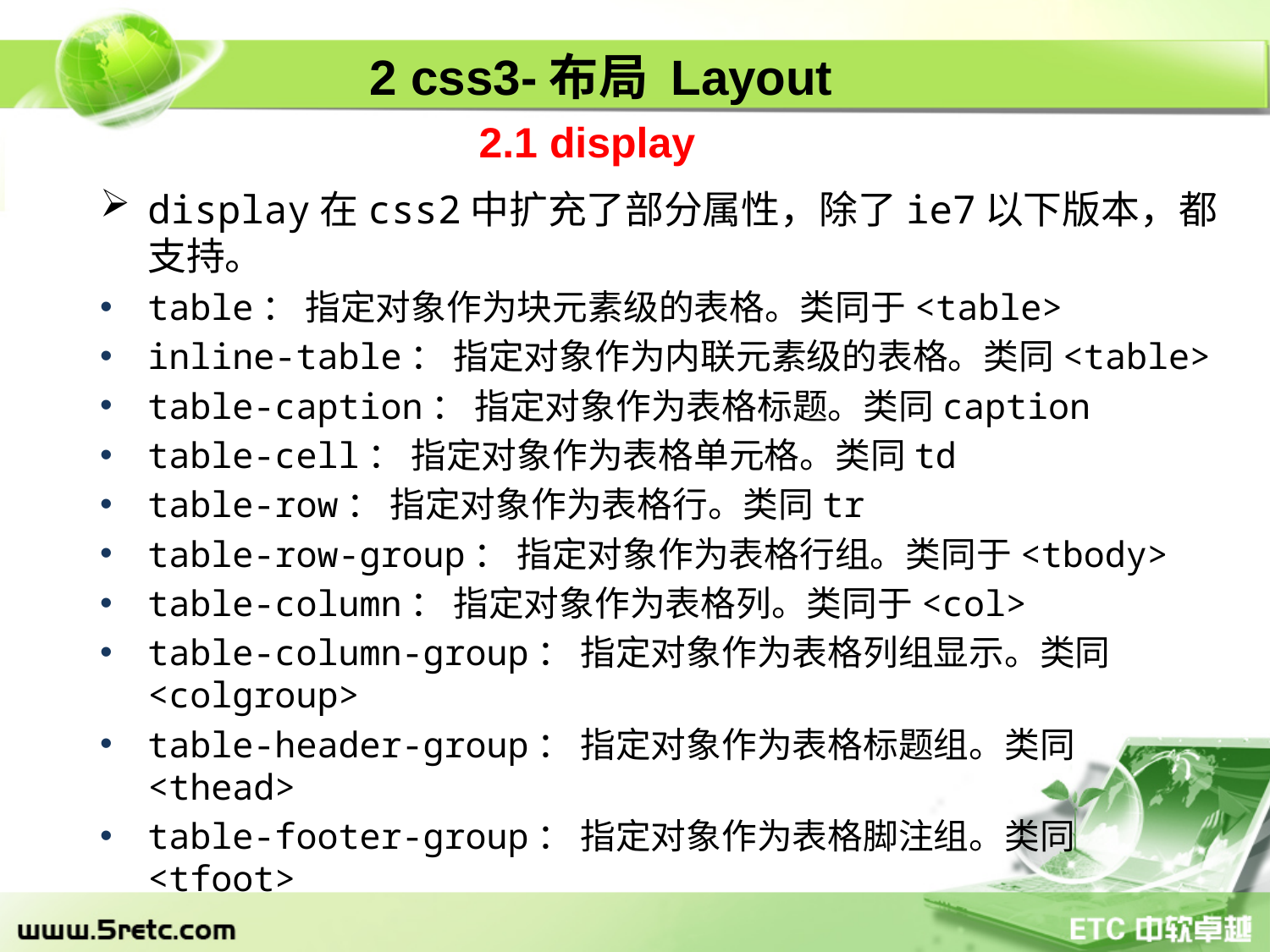

2 css3-布局 Layout

2.1 display
display在css2中扩充了部分属性，除了ie7以下版本，都支持。
table： 指定对象作为块元素级的表格。类同于<table>
inline-table： 指定对象作为内联元素级的表格。类同<table>
table-caption： 指定对象作为表格标题。类同caption
table-cell： 指定对象作为表格单元格。类同td
table-row： 指定对象作为表格行。类同tr
table-row-group： 指定对象作为表格行组。类同于<tbody>
table-column： 指定对象作为表格列。类同于<col>
table-column-group： 指定对象作为表格列组显示。类同<colgroup>
table-header-group： 指定对象作为表格标题组。类同<thead>
table-footer-group： 指定对象作为表格脚注组。类同<tfoot>